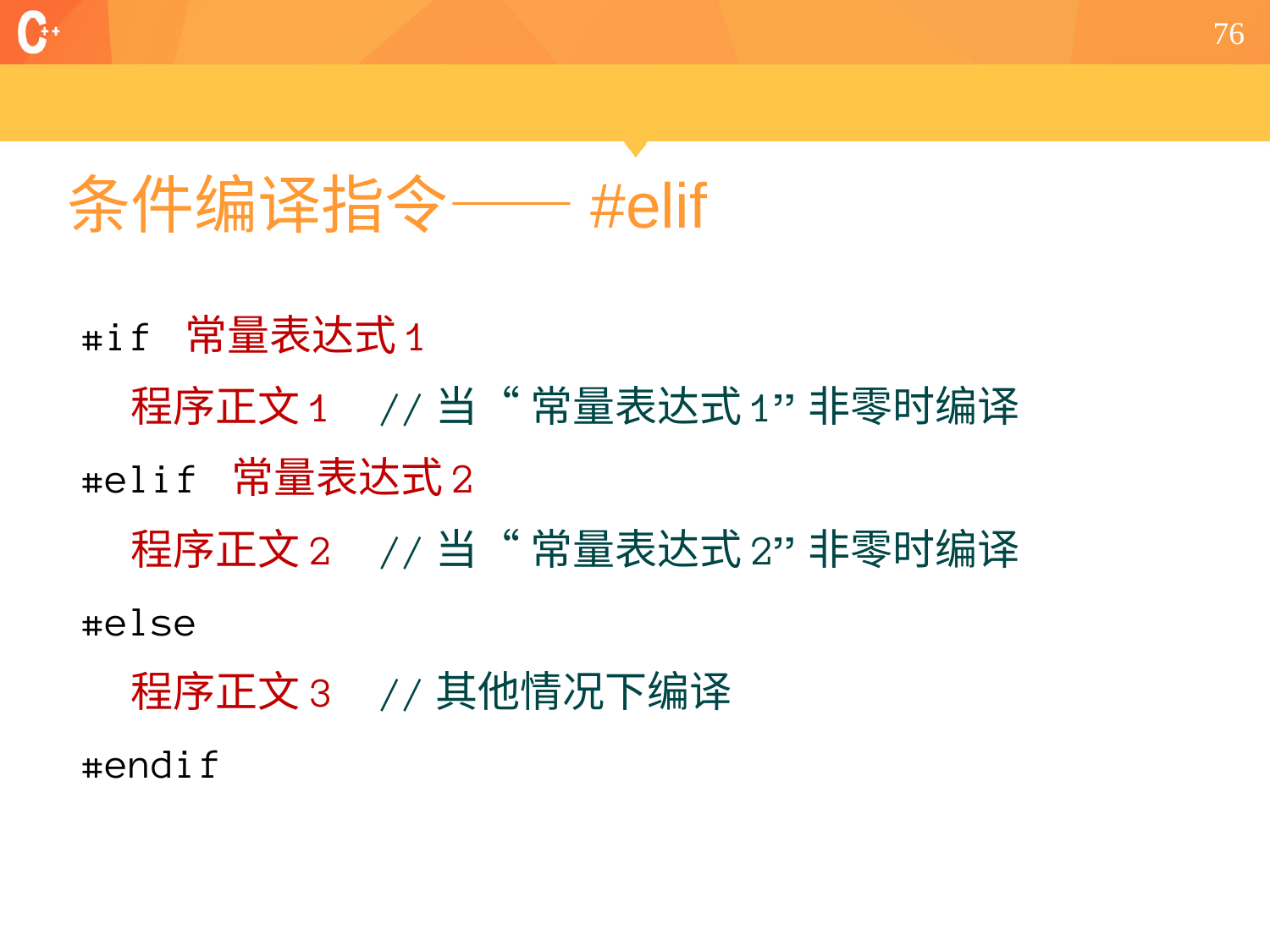

76
# 条件编译指令——#elif
#if 常量表达式1
    程序正文1  //当“ 常量表达式1”非零时编译
#elif 常量表达式2
    程序正文2  //当“ 常量表达式2”非零时编译
#else
    程序正文3  //其他情况下编译
#endif